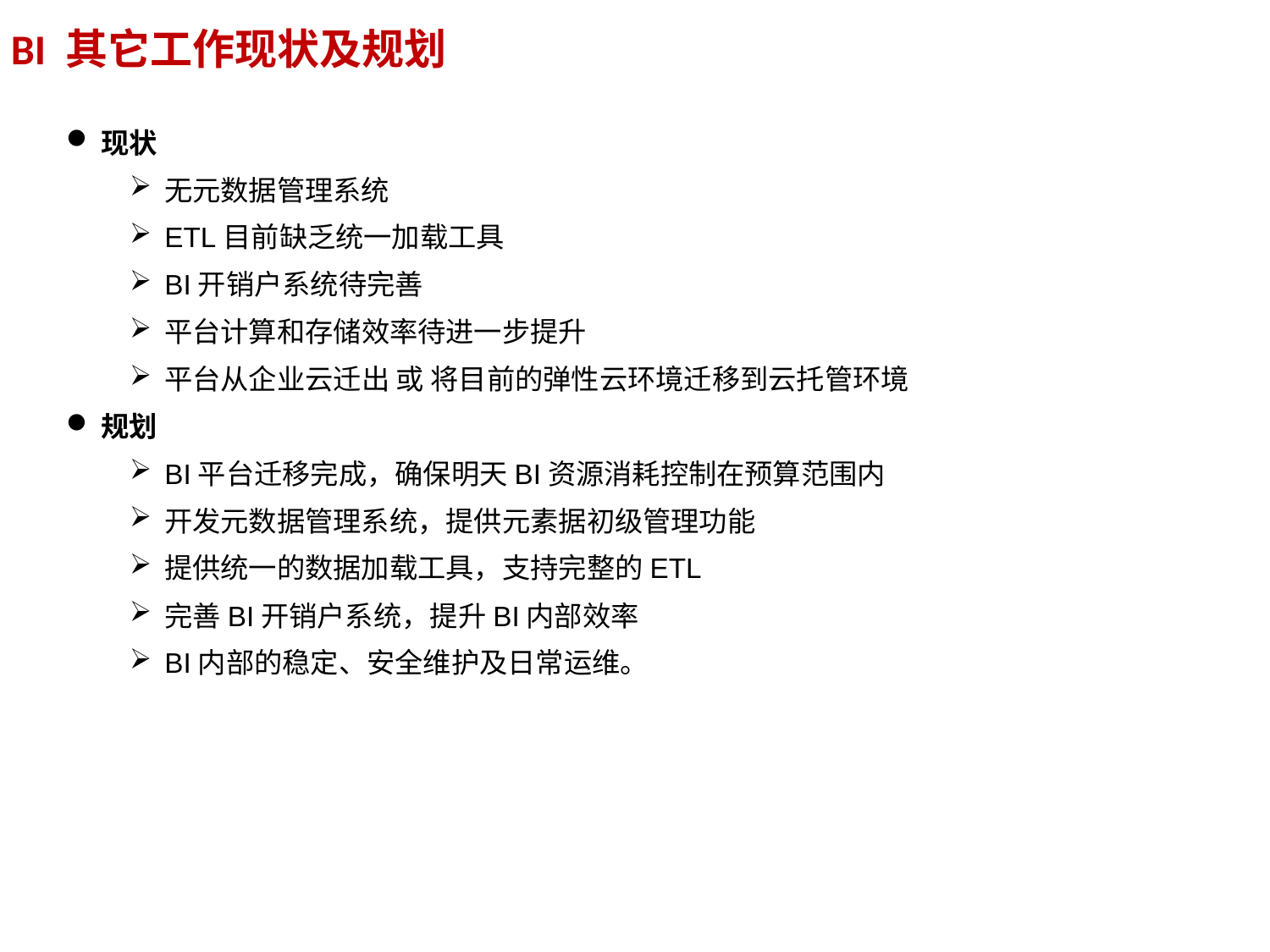

BI 其它工作现状及规划
现状
无元数据管理系统
ETL目前缺乏统一加载工具
BI开销户系统待完善
平台计算和存储效率待进一步提升
平台从企业云迁出 或 将目前的弹性云环境迁移到云托管环境
规划
BI平台迁移完成，确保明天BI资源消耗控制在预算范围内
开发元数据管理系统，提供元素据初级管理功能
提供统一的数据加载工具，支持完整的ETL
完善BI开销户系统，提升BI内部效率
BI内部的稳定、安全维护及日常运维。